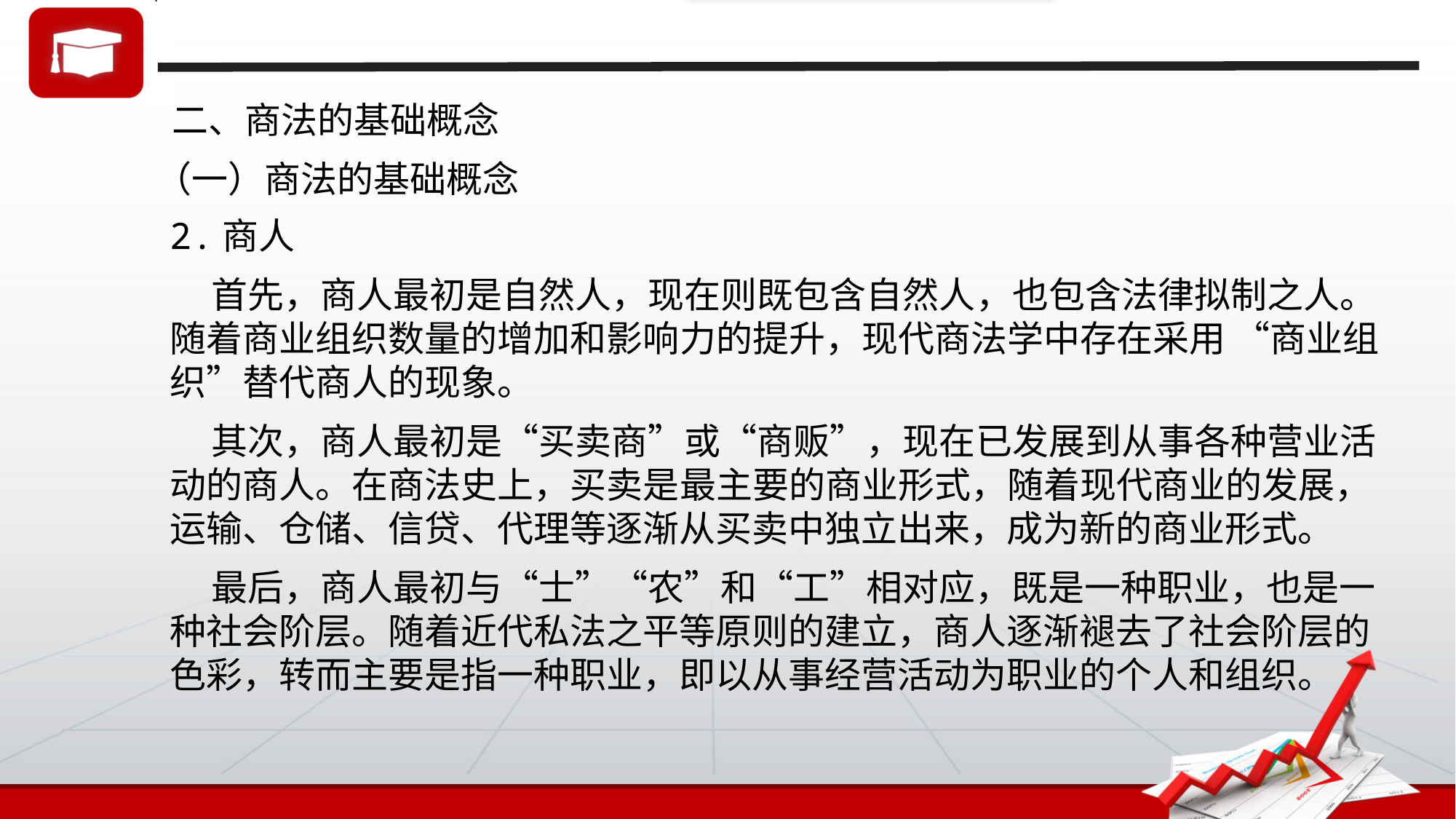

二、商法的基础概念
（一）商法的基础概念

2.商人
    首先，商人最初是自然人，现在则既包含自然人，也包含法律拟制之人。 随着商业组织数量的增加和影响力的提升，现代商法学中存在采用 “商业组 织”替代商人的现象。
    其次，商人最初是“买卖商”或“商贩”，现在已发展到从事各种营业活动的商人。在商法史上，买卖是最主要的商业形式，随着现代商业的发展，运输、仓储、信贷、代理等逐渐从买卖中独立出来，成为新的商业形式。
    最后，商人最初与“士”“农”和“工”相对应，既是一种职业，也是一种社会阶层。随着近代私法之平等原则的建立，商人逐渐褪去了社会阶层的色彩，转而主要是指一种职业，即以从事经营活动为职业的个人和组织。